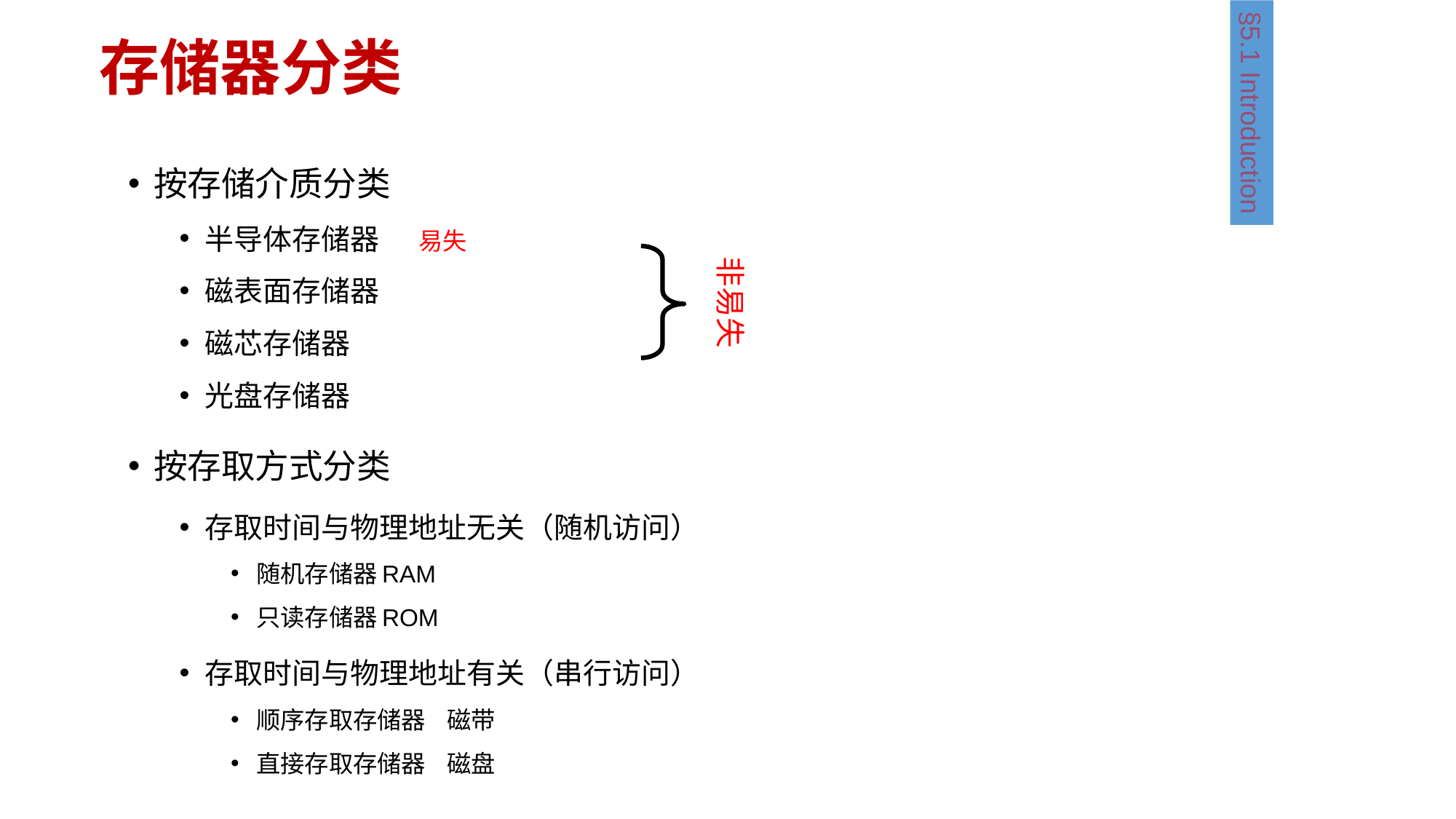

# 存储器分类
§5.1 Introduction
按存储介质分类
半导体存储器      易失
磁表面存储器
磁芯存储器
光盘存储器
按存取方式分类
存取时间与物理地址无关（随机访问）
随机存储器RAM
只读存储器ROM
存取时间与物理地址有关（串行访问）
顺序存取存储器    磁带
直接存取存储器    磁盘
非易失